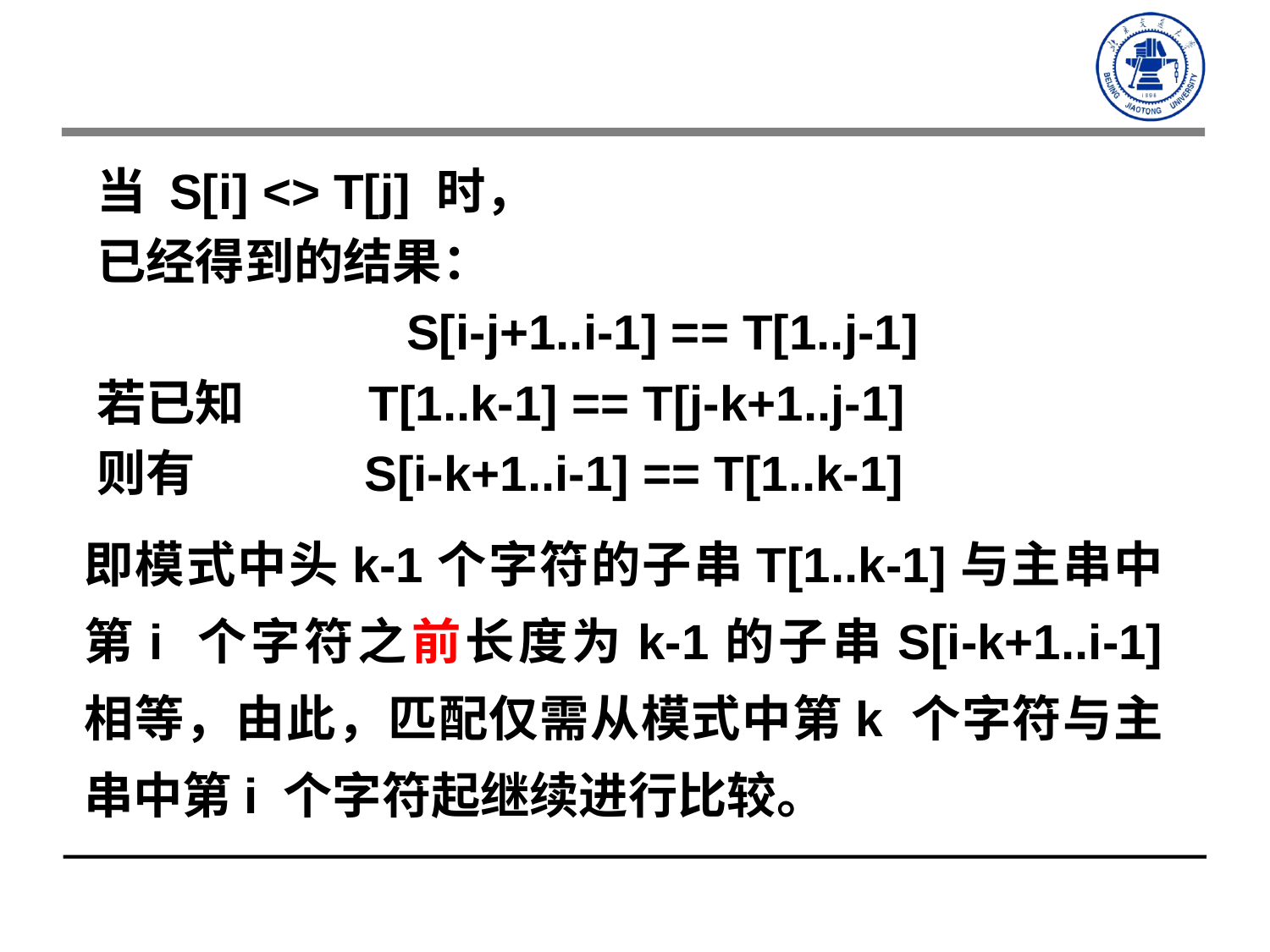

当 S[i] <> T[j] 时，
  已经得到的结果：
                         S[i-j+1..i-1] == T[1..j-1]
  若已知          T[1..k-1] == T[j-k+1..j-1]
  则有              S[i-k+1..i-1] == T[1..k-1]
即模式中头k-1个字符的子串T[1..k-1]与主串中第i 个字符之前长度为k-1的子串S[i-k+1..i-1] 相等，由此，匹配仅需从模式中第k 个字符与主串中第i 个字符起继续进行比较。